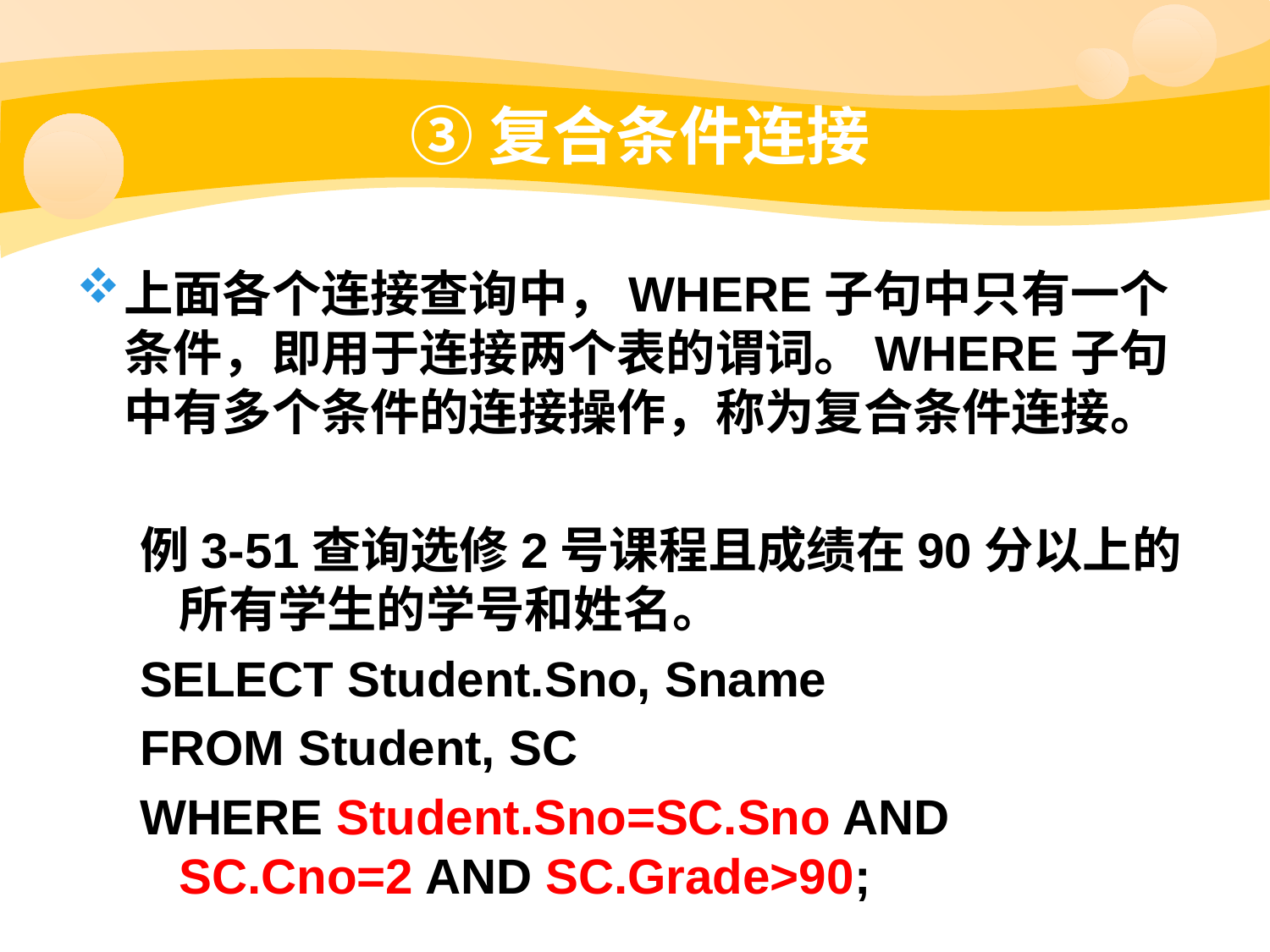

# ③复合条件连接
上面各个连接查询中，WHERE子句中只有一个条件，即用于连接两个表的谓词。WHERE子句中有多个条件的连接操作，称为复合条件连接。

例3-51查询选修2号课程且成绩在90分以上的所有学生的学号和姓名。
SELECT Student.Sno, Sname
FROM Student, SC
WHERE Student.Sno=SC.Sno AND SC.Cno=2 AND SC.Grade>90;